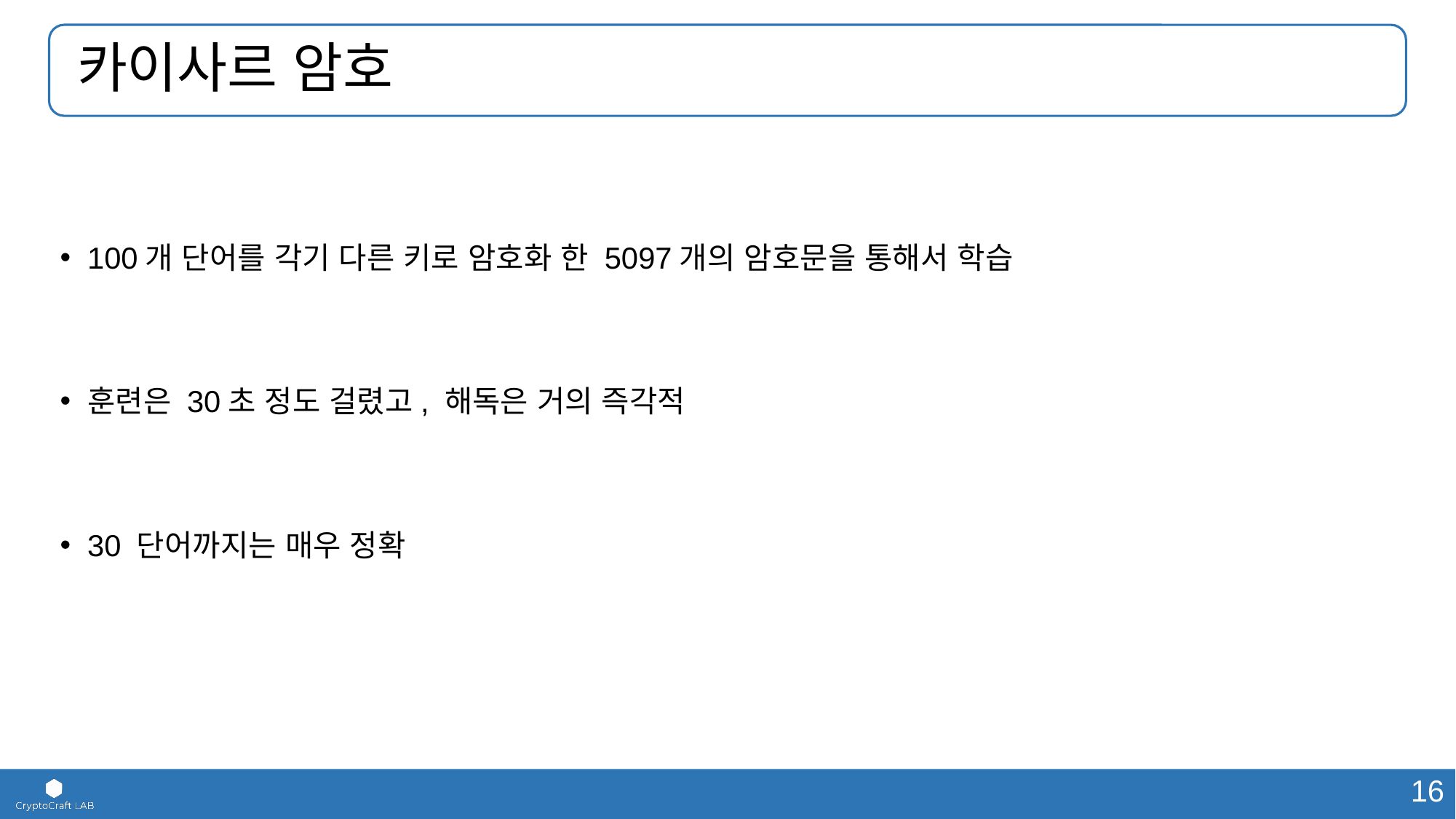

# 카이사르 암호

100개 단어를 각기 다른 키로 암호화 한 5097개의 암호문을 통해서 학습

훈련은 30초 정도 걸렸고, 해독은 거의 즉각적

30 단어까지는 매우 정확